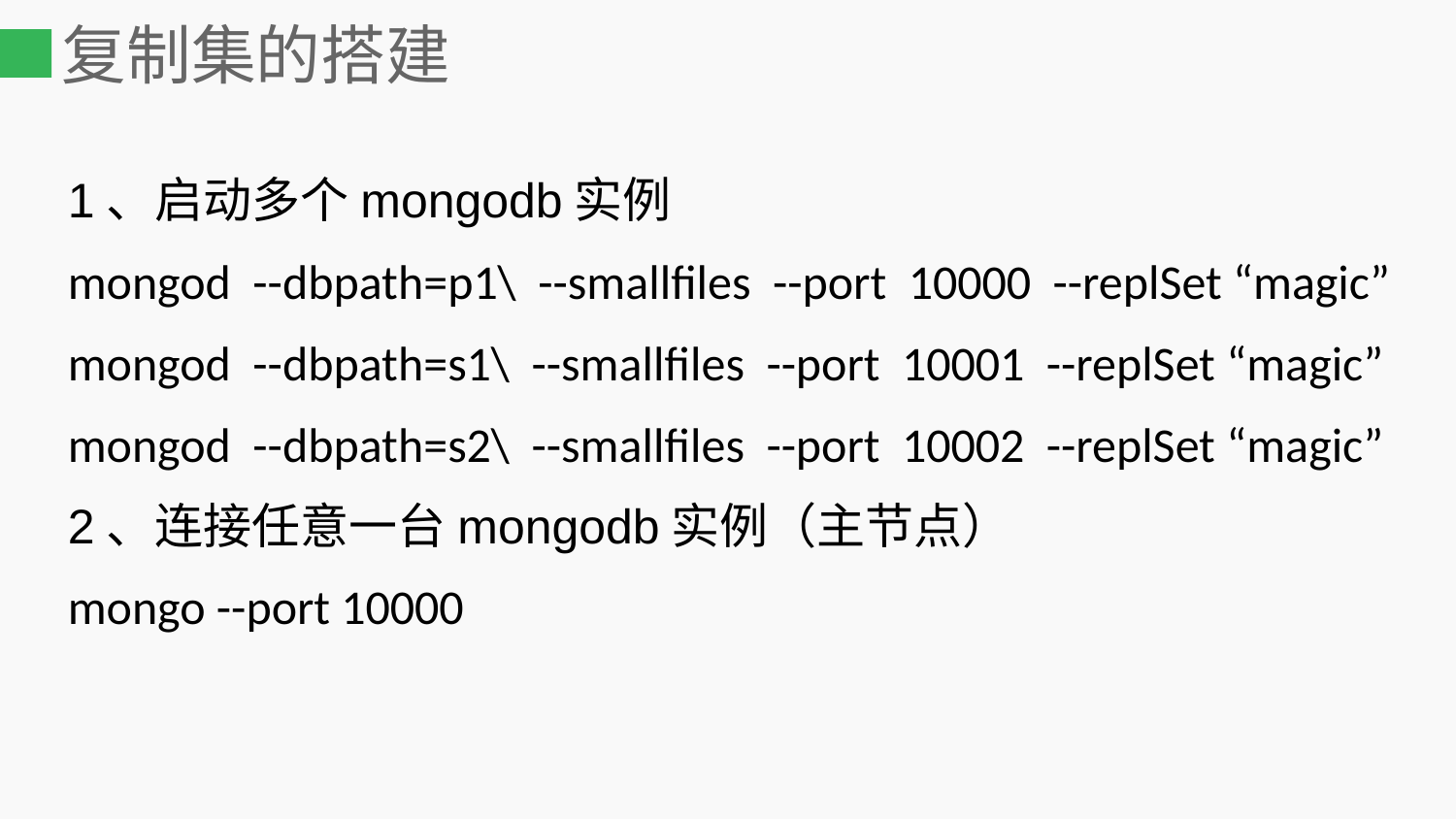

# 复制集的搭建
1、启动多个mongodb实例
mongod  --dbpath=p1\  --smallfiles  --port  10000  --replSet “magic”
mongod  --dbpath=s1\  --smallfiles  --port  10001  --replSet “magic”
mongod  --dbpath=s2\  --smallfiles  --port  10002  --replSet “magic”
2、连接任意一台mongodb实例（主节点）
mongo --port 10000